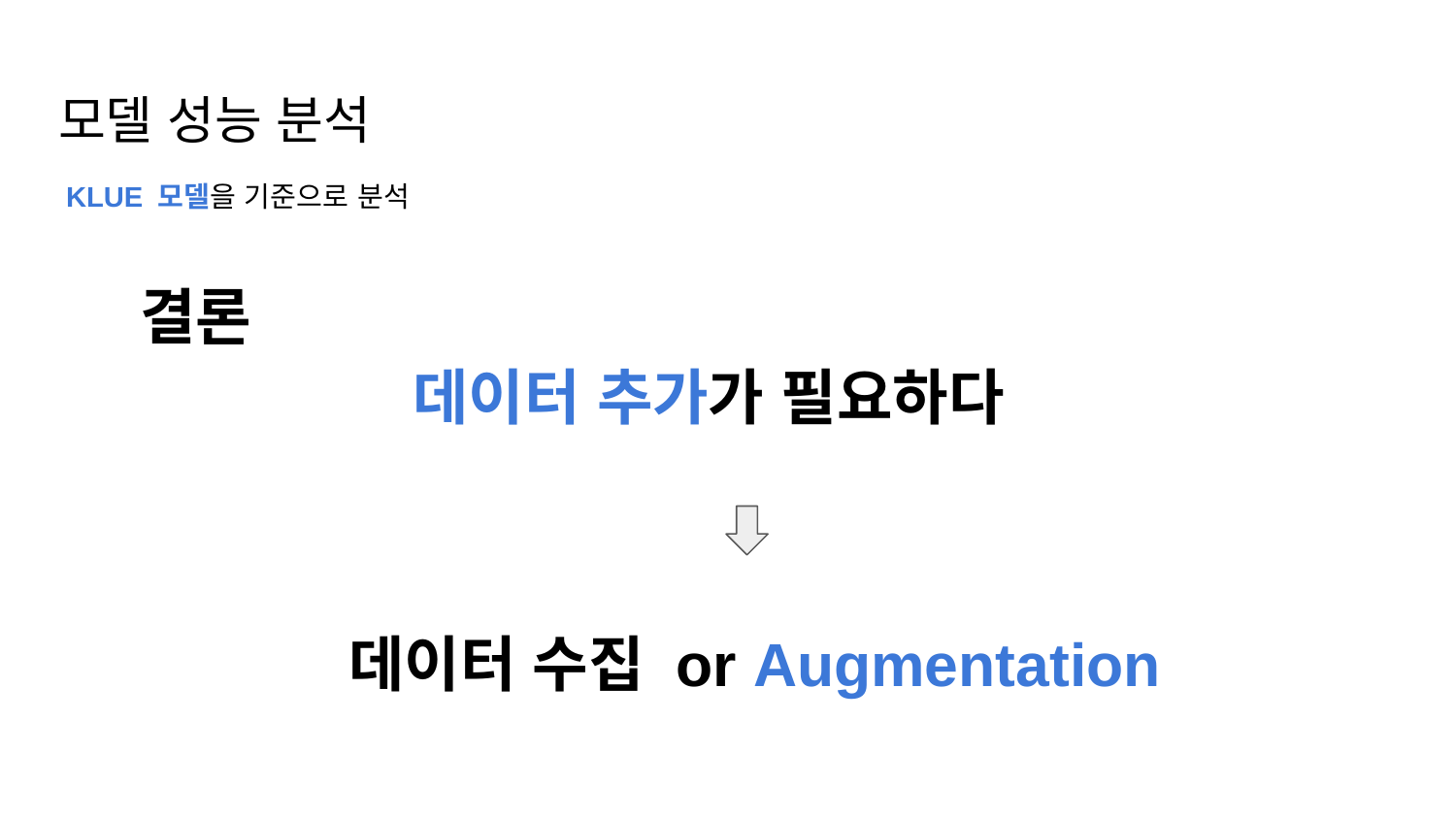

# 모델 성능 분석
KLUE 모델을 기준으로 분석
결론
데이터 추가가 필요하다

데이터 수집 or Augmentation